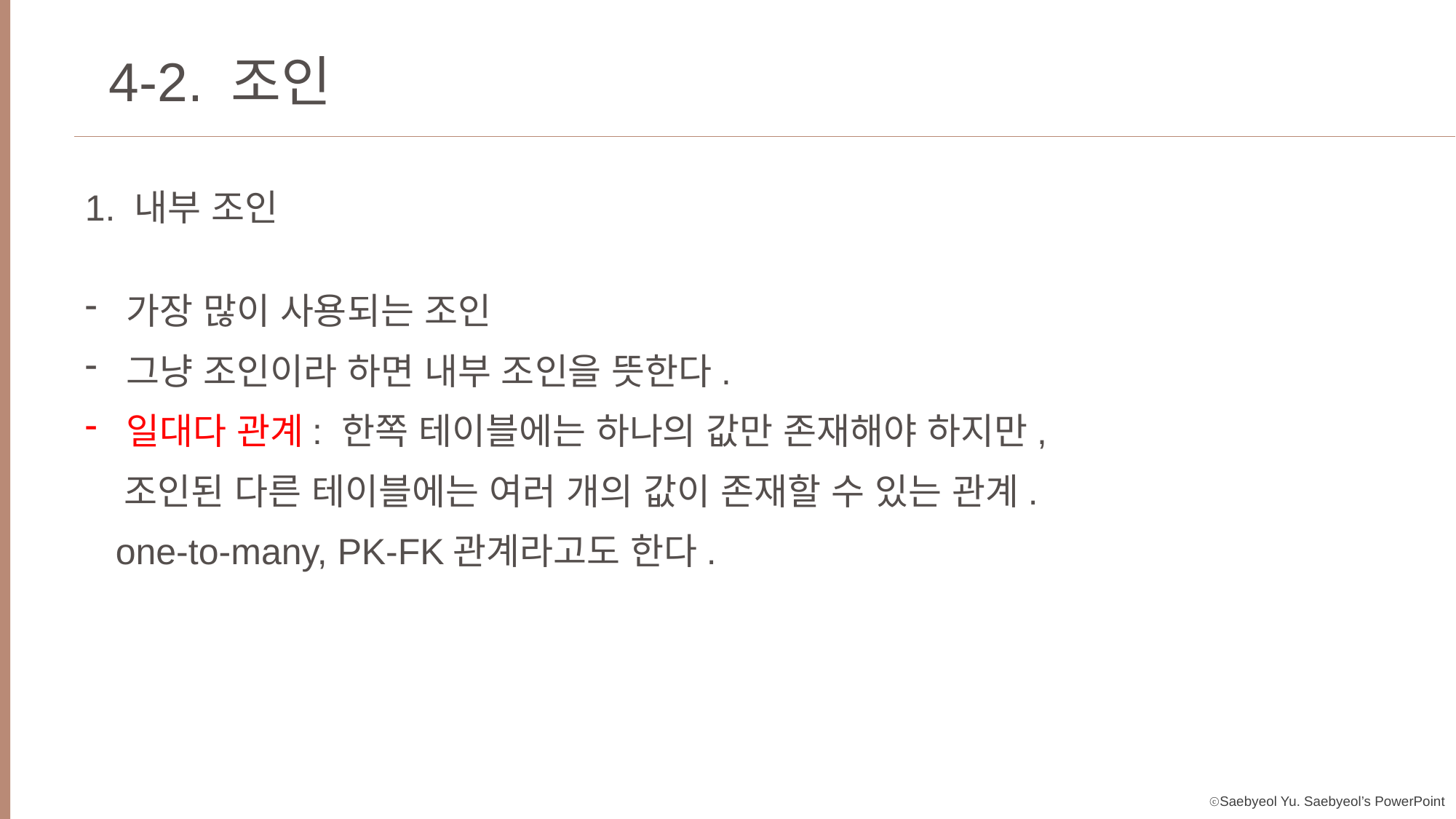

4-2. 조인
1. 내부 조인

가장 많이 사용되는 조인

그냥 조인이라 하면 내부 조인을 뜻한다.

일대다 관계: 한쪽 테이블에는 하나의 값만 존재해야 하지만,

   조인된 다른 테이블에는 여러 개의 값이 존재할 수 있는 관계.

   one-to-many, PK-FK관계라고도 한다.